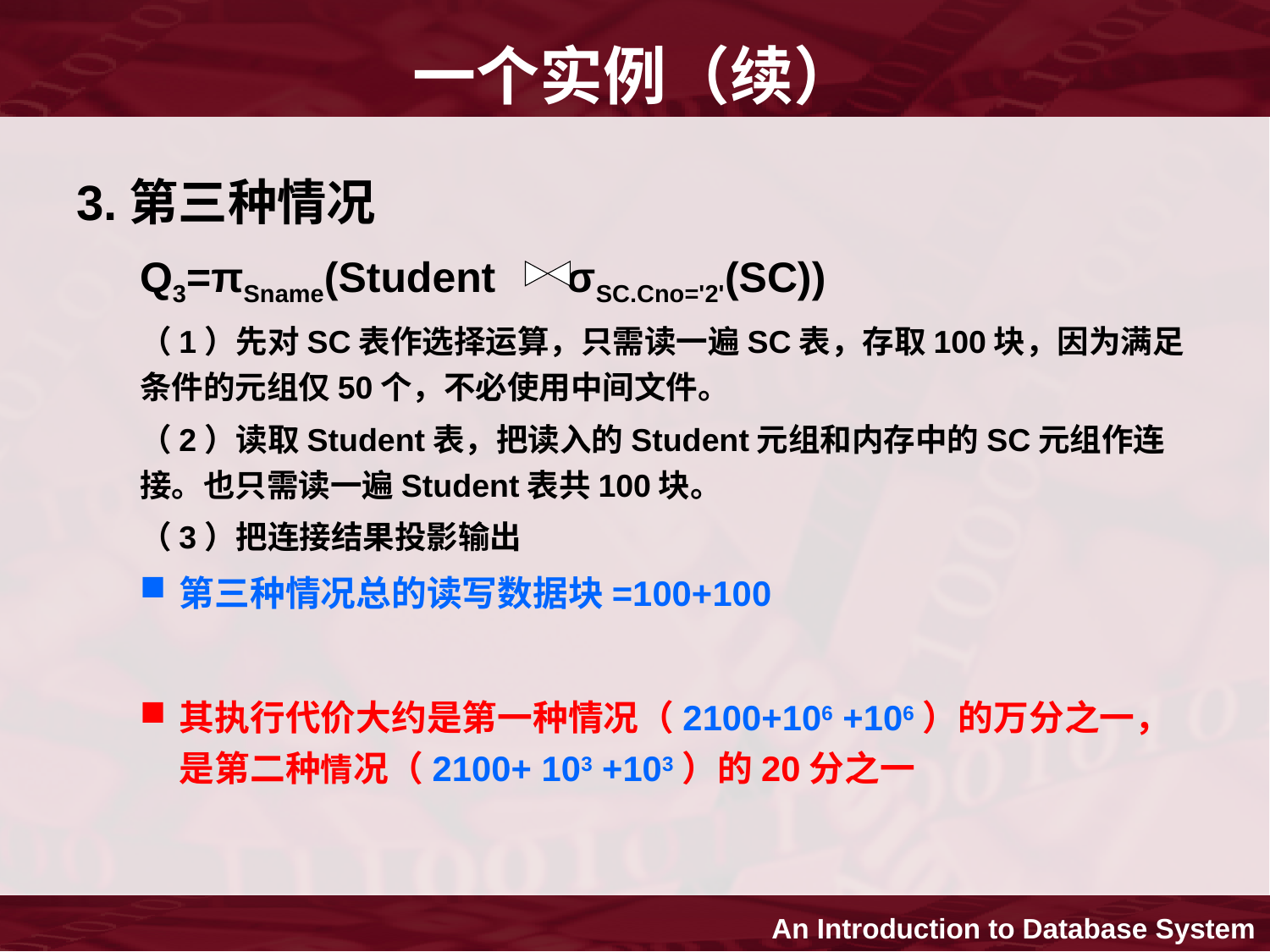

# 一个实例（续）
3.第三种情况
Q3=πSname(Student      σSC.Cno='2'(SC))
（1）先对SC表作选择运算，只需读一遍SC表，存取100块，因为满足条件的元组仅50个，不必使用中间文件。
（2）读取Student表，把读入的Student元组和内存中的SC元组作连接。也只需读一遍Student表共100块。
（3）把连接结果投影输出
第三种情况总的读写数据块=100+100

其执行代价大约是第一种情况（2100+106 +106）的万分之一，是第二种情况（2100+ 103 +103）的20分之一